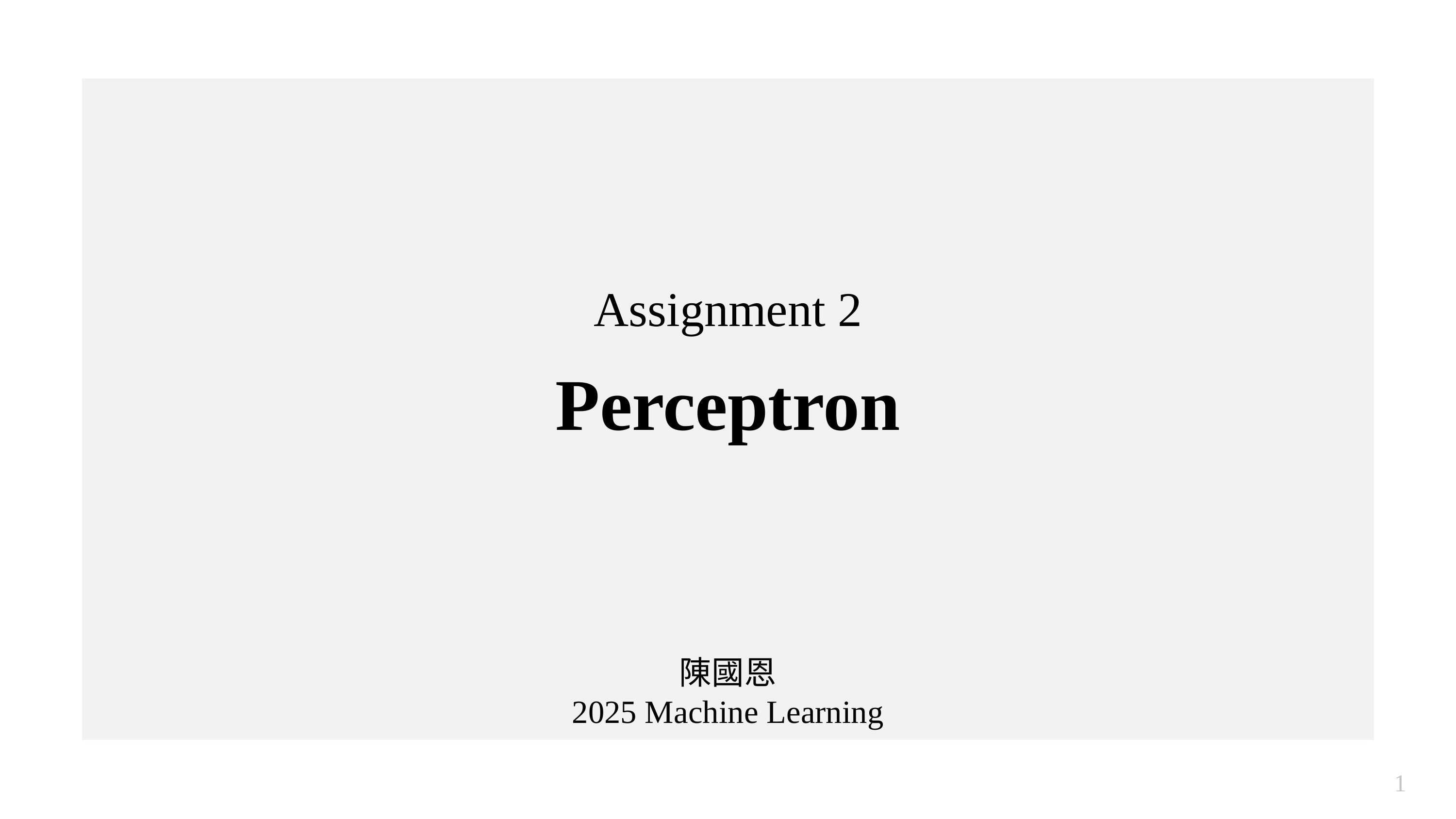

Assignment 2
Perceptron
陳國恩
2025 Machine Learning
1